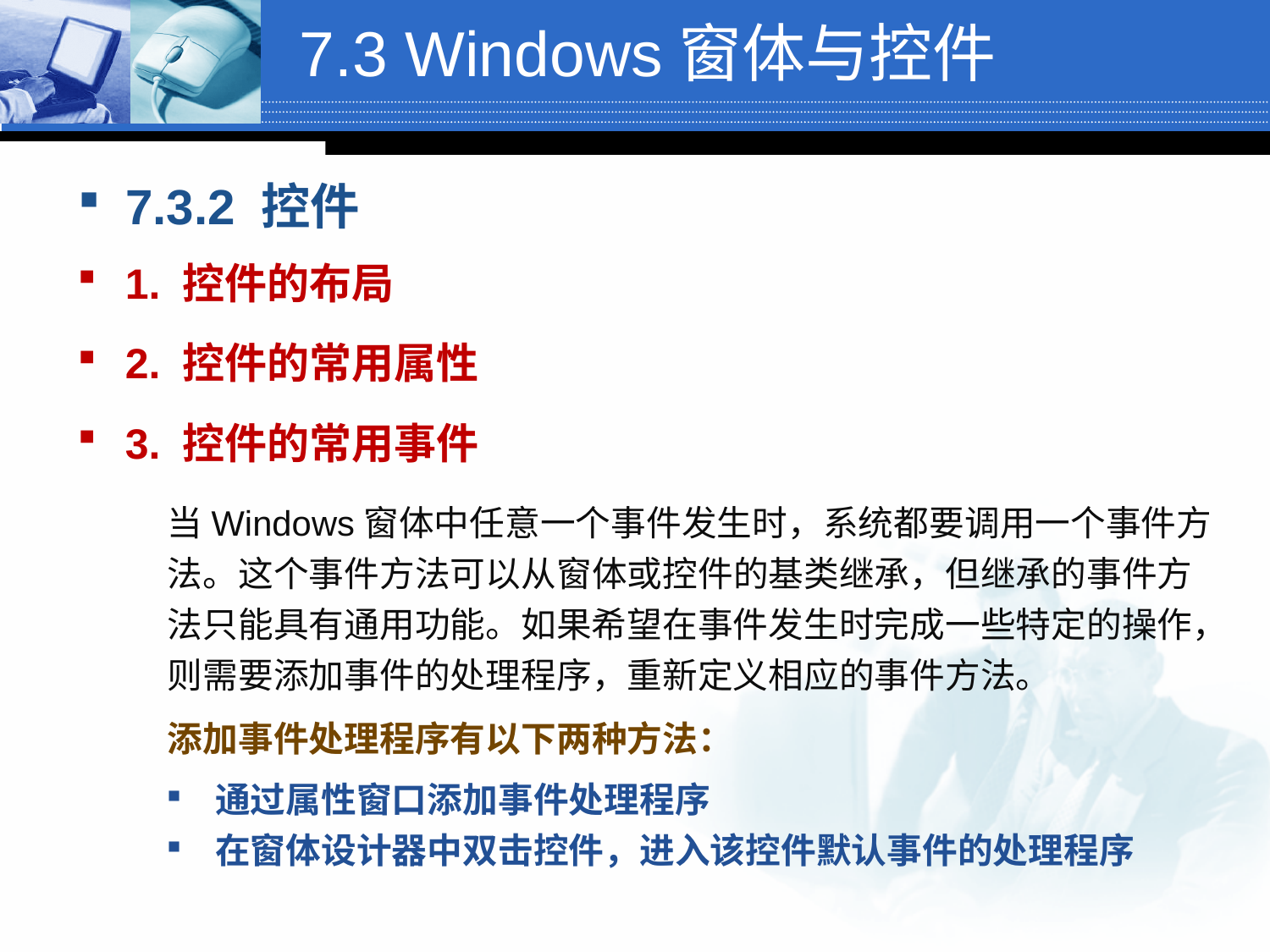

# 7.3 Windows窗体与控件
7.3.2 控件
1. 控件的布局
2. 控件的常用属性
3. 控件的常用事件
当Windows窗体中任意一个事件发生时，系统都要调用一个事件方法。这个事件方法可以从窗体或控件的基类继承，但继承的事件方法只能具有通用功能。如果希望在事件发生时完成一些特定的操作，则需要添加事件的处理程序，重新定义相应的事件方法。
添加事件处理程序有以下两种方法：
通过属性窗口添加事件处理程序
在窗体设计器中双击控件，进入该控件默认事件的处理程序